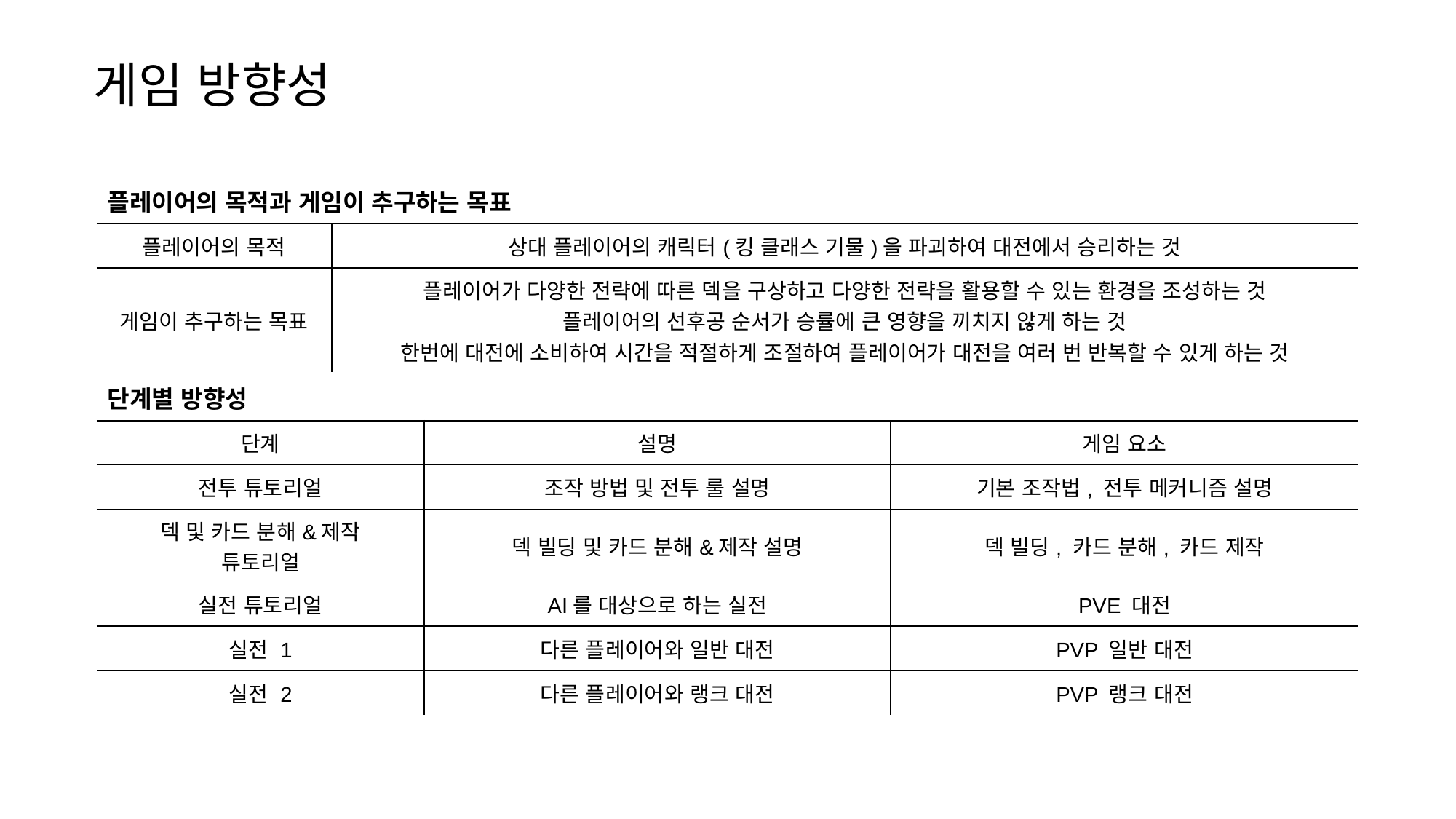

게임 방향성
| 플레이어의 목적과 게임이 추구하는 목표 |  |
| --- | --- |
| 플레이어의 목적 | 상대 플레이어의 캐릭터(킹 클래스 기물)을 파괴하여 대전에서 승리하는 것 |
| 게임이 추구하는 목표 | 플레이어가 다양한 전략에 따른 덱을 구상하고 다양한 전략을 활용할 수 있는 환경을 조성하는 것 플레이어의 선후공 순서가 승률에 큰 영향을 끼치지 않게 하는 것 한번에 대전에 소비하여 시간을 적절하게 조절하여 플레이어가 대전을 여러 번 반복할 수 있게 하는 것 |
| 단계별 방향성 |  |  |
| --- | --- | --- |
| 단계 | 설명 | 게임 요소 |
| 전투 튜토리얼 | 조작 방법 및 전투 룰 설명 | 기본 조작법, 전투 메커니즘 설명 |
| 덱 및 카드 분해&제작 튜토리얼 | 덱 빌딩 및 카드 분해&제작 설명 | 덱 빌딩, 카드 분해, 카드 제작 |
| 실전 튜토리얼 | AI를 대상으로 하는 실전 | PVE 대전 |
| 실전 1 | 다른 플레이어와 일반 대전 | PVP 일반 대전 |
| 실전 2 | 다른 플레이어와 랭크 대전 | PVP 랭크 대전 |